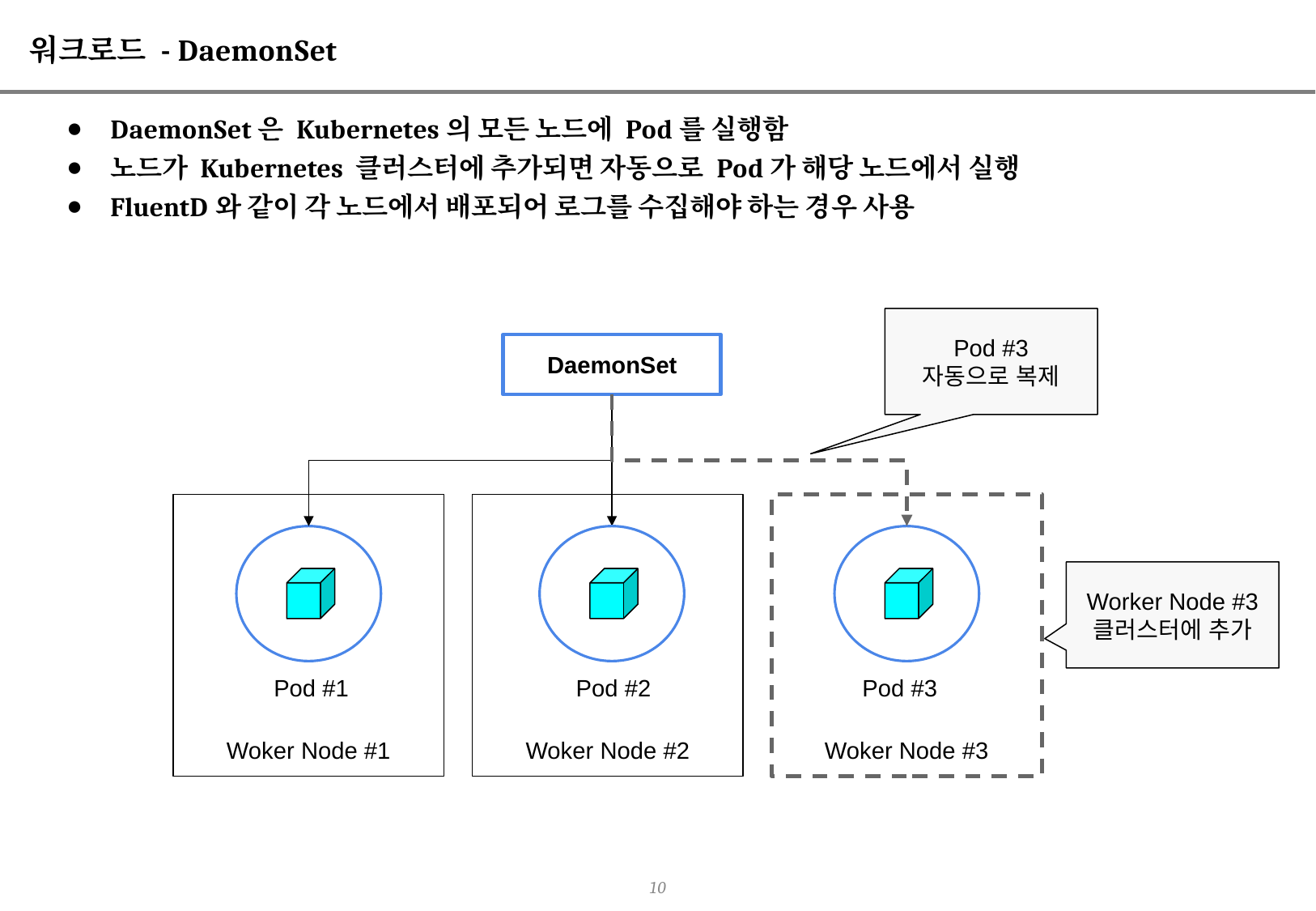

# 워크로드 - DaemonSet
DaemonSet은 Kubernetes의 모든 노드에 Pod를 실행함
노드가 Kubernetes 클러스터에 추가되면 자동으로 Pod가 해당 노드에서 실행
FluentD와 같이 각 노드에서 배포되어 로그를 수집해야 하는 경우 사용
Pod #3
자동으로 복제
DaemonSet
Woker Node #1
Woker Node #2
Woker Node #3

Worker Node #3 클러스터에 추가

Pod #2
Pod #3
Pod #1